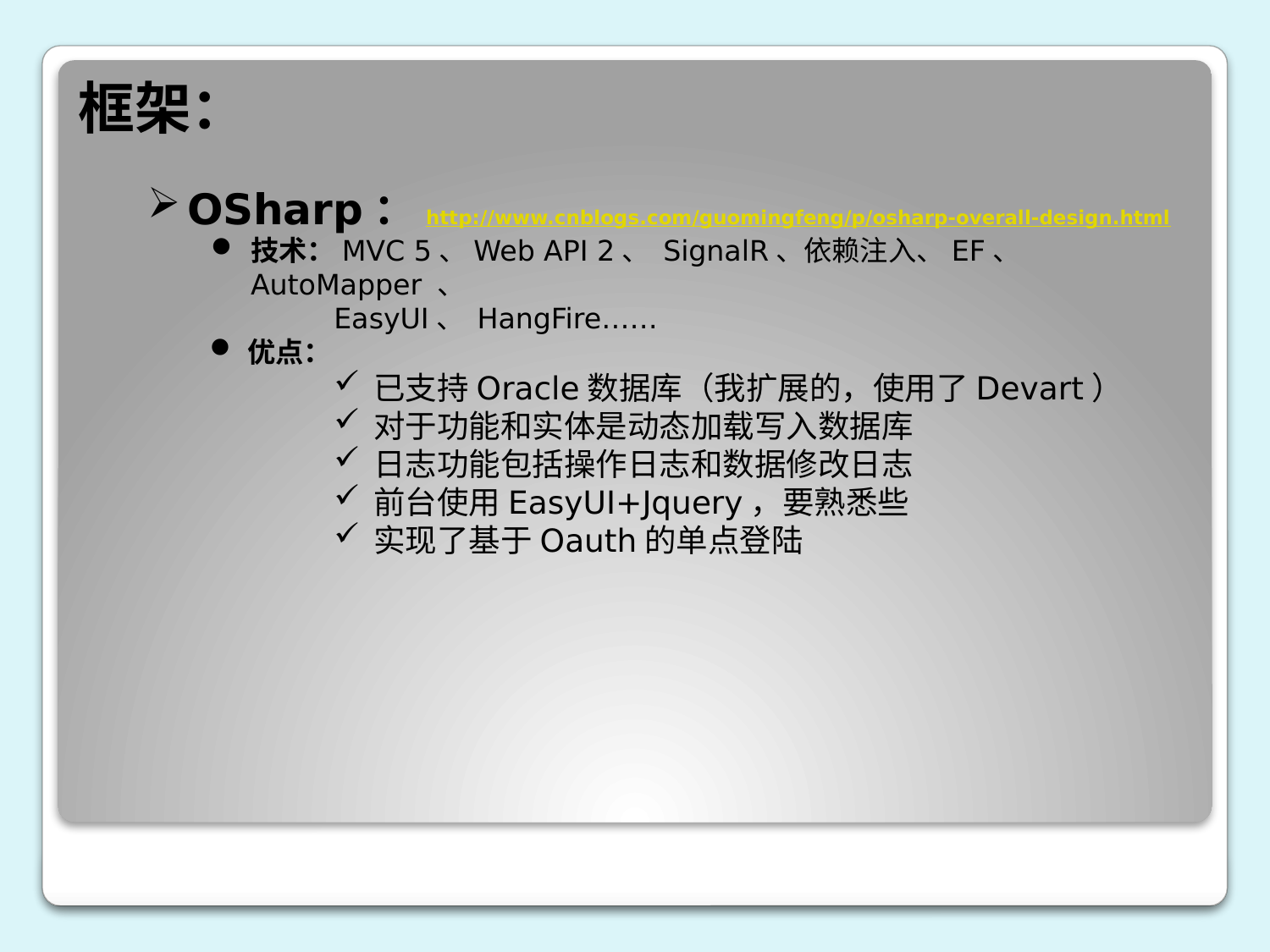

框架：
OSharp：http://www.cnblogs.com/guomingfeng/p/osharp-overall-design.html
技术：MVC 5、Web API 2、 SignalR、依赖注入、EF、 AutoMapper 、
EasyUI、 HangFire……
优点：
已支持Oracle数据库（我扩展的，使用了Devart）
对于功能和实体是动态加载写入数据库
日志功能包括操作日志和数据修改日志
前台使用EasyUI+Jquery，要熟悉些
实现了基于Oauth的单点登陆